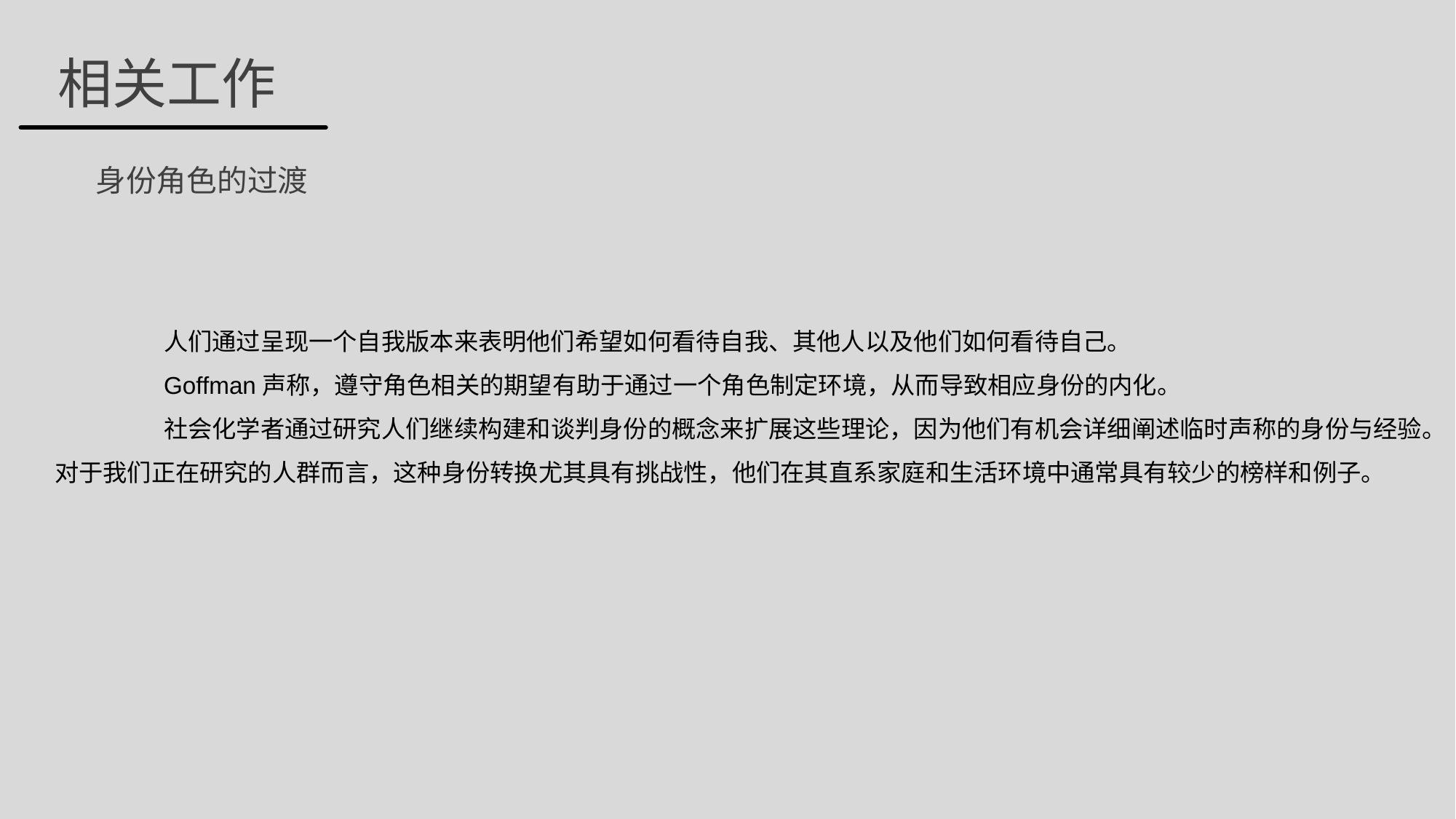

相关工作
身份角色的过渡
	人们通过呈现一个自我版本来表明他们希望如何看待自我、其他人以及他们如何看待自己。
	Goffman声称，遵守角色相关的期望有助于通过一个角色制定环境，从而导致相应身份的内化。
	社会化学者通过研究人们继续构建和谈判身份的概念来扩展这些理论，因为他们有机会详细阐述临时声称的身份与经验。
对于我们正在研究的人群而言，这种身份转换尤其具有挑战性，他们在其直系家庭和生活环境中通常具有较少的榜样和例子。